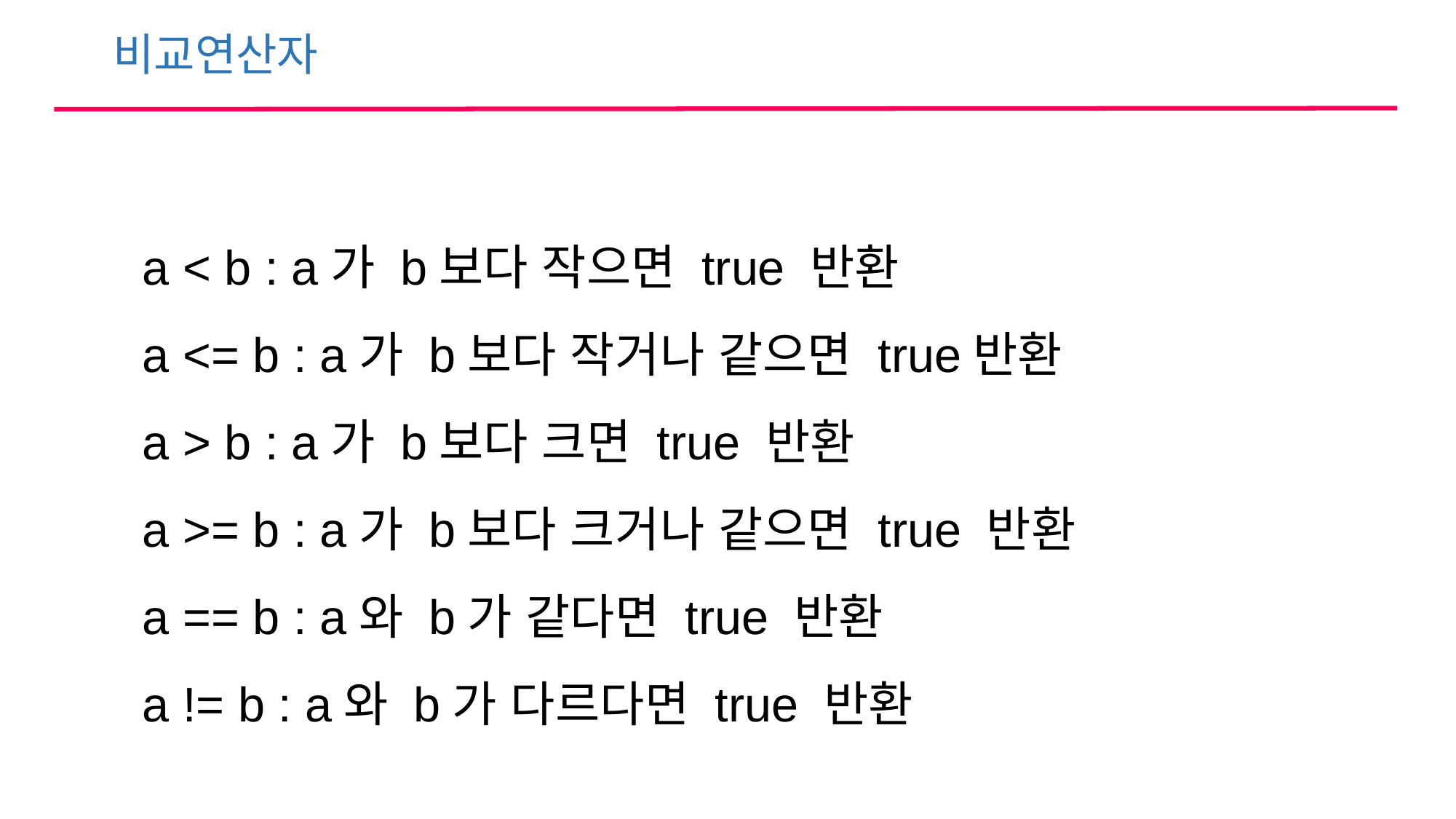

비교연산자
a < b : a가 b보다 작으면 true 반환
a <= b : a가 b보다 작거나 같으면 true반환
a > b : a가 b보다 크면 true 반환
a >= b : a가 b보다 크거나 같으면 true 반환
a == b : a와 b가 같다면 true 반환
a != b : a와 b가 다르다면 true 반환